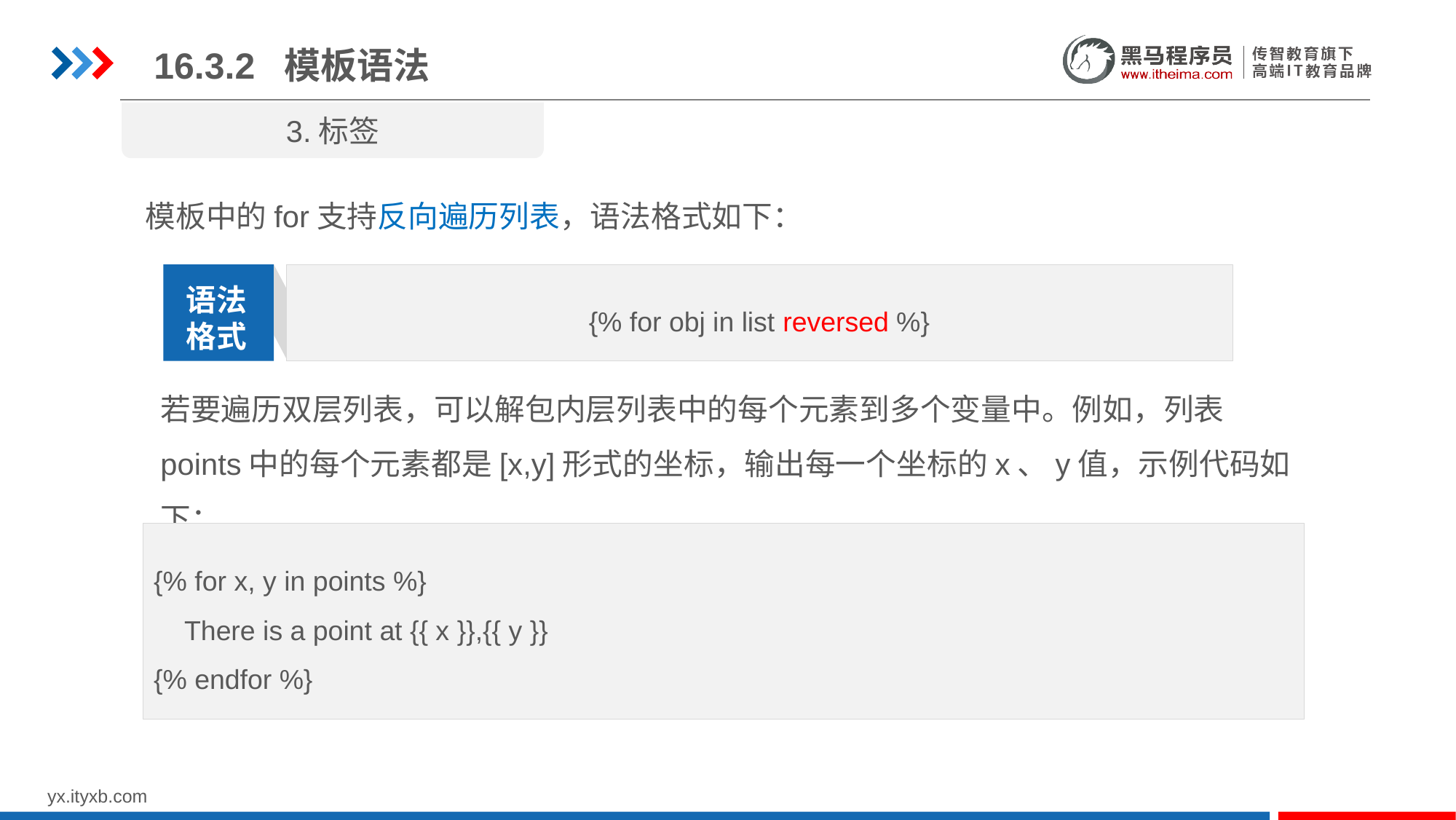

16.3.2  模板语法

3.标签
模板中的for支持反向遍历列表，语法格式如下：

{% for obj in list reversed %}

语法格式
若要遍历双层列表，可以解包内层列表中的每个元素到多个变量中。例如，列表points中的每个元素都是[x,y]形式的坐标，输出每一个坐标的x、y值，示例代码如下：
{% for x, y in points %}
    There is a point at {{ x }},{{ y }}
{% endfor %}